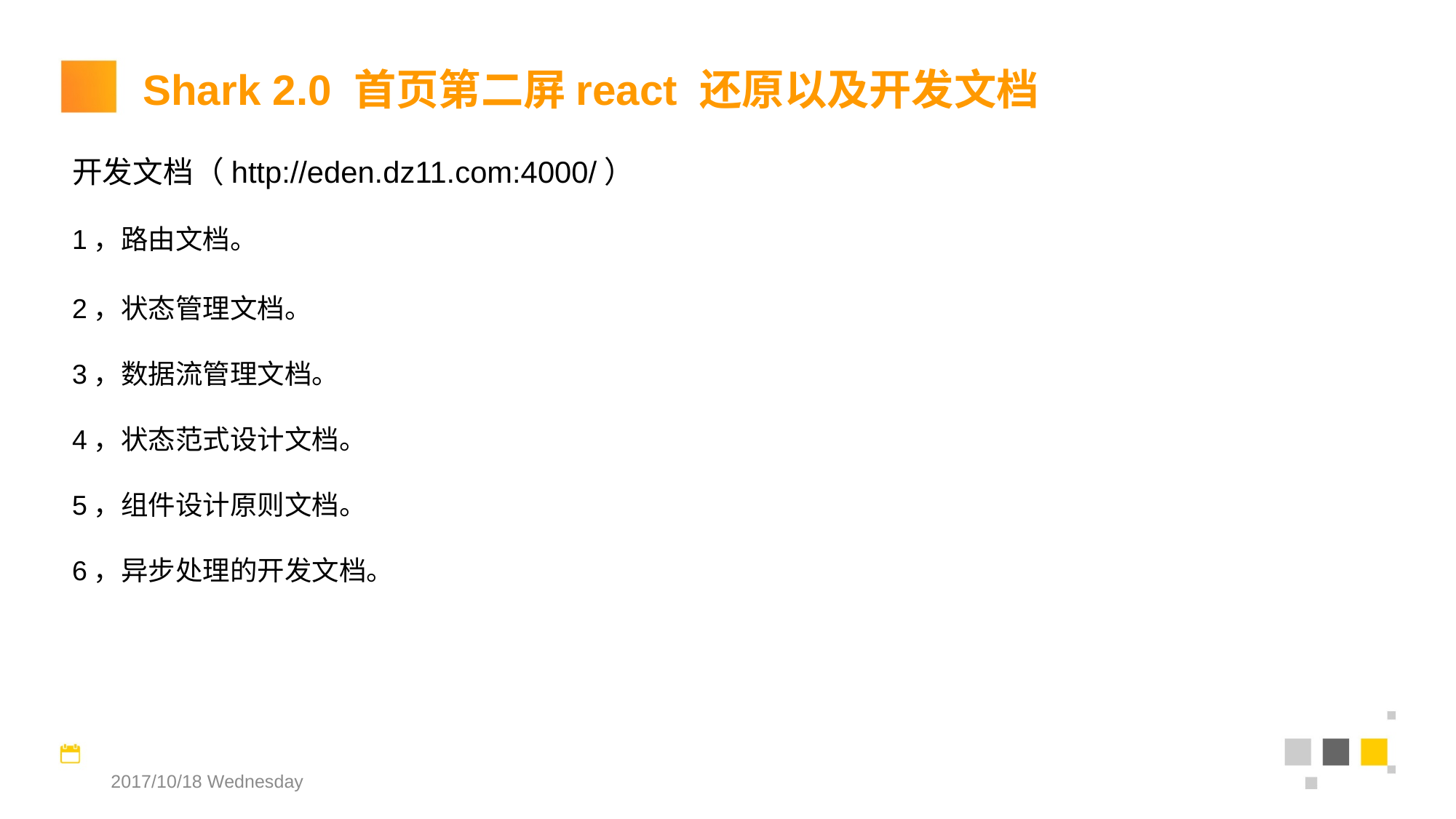

Shark 2.0 首页第二屏react 还原以及开发文档
开发文档（http://eden.dz11.com:4000/）

1，路由文档。

2，状态管理文档。

3，数据流管理文档。

4，状态范式设计文档。

5，组件设计原则文档。

6，异步处理的开发文档。

2017/10/18 Wednesday
22